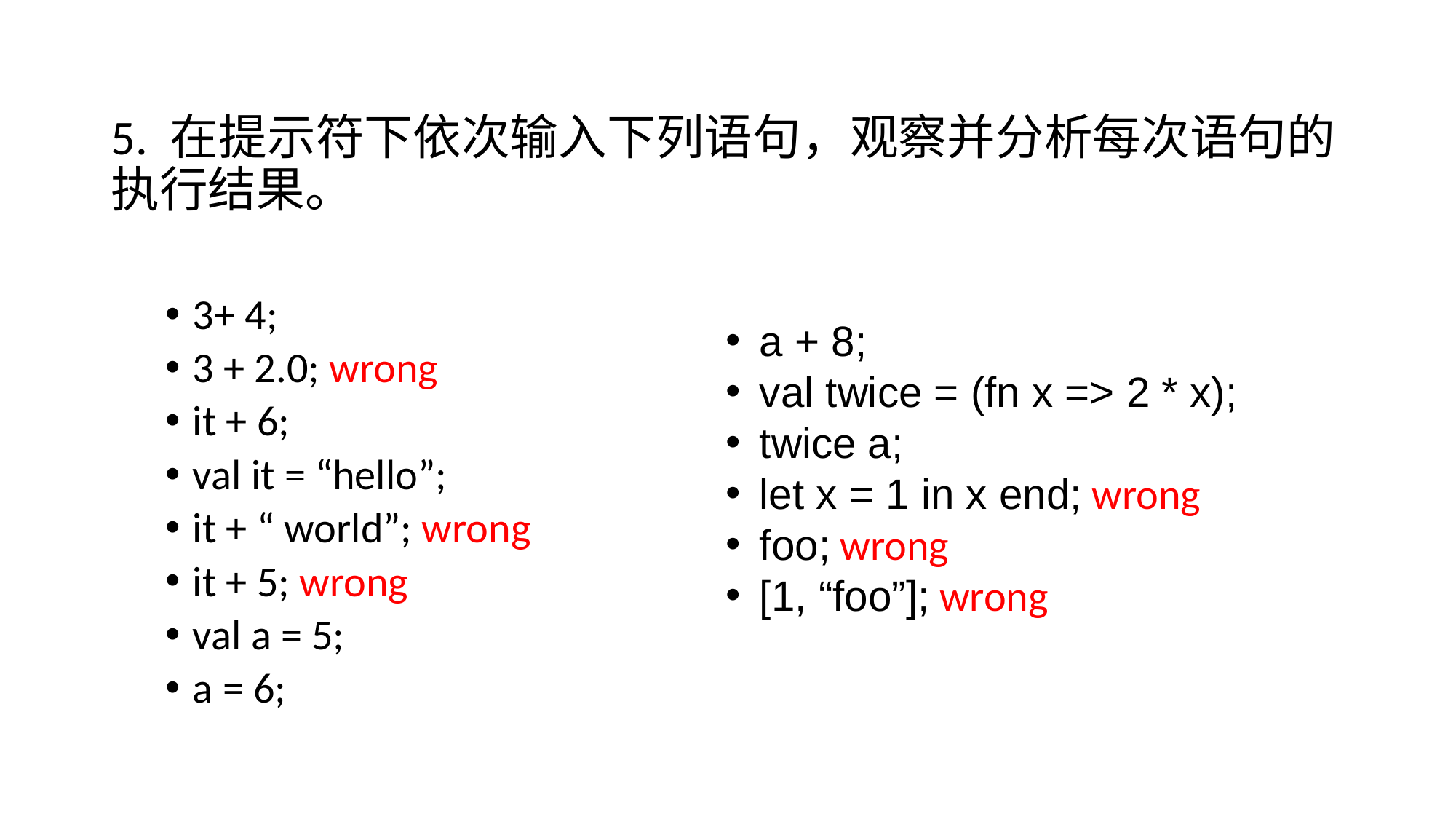

5. 在提示符下依次输入下列语句，观察并分析每次语句的执行结果。

3+ 4;
3 + 2.0; wrong
it + 6;
val it = “hello”;
it + “ world”; wrong
it + 5; wrong
val a = 5;
a = 6;
a + 8;
val twice = (fn x => 2 * x);
twice a;
let x = 1 in x end; wrong
foo; wrong
[1, “foo”]; wrong